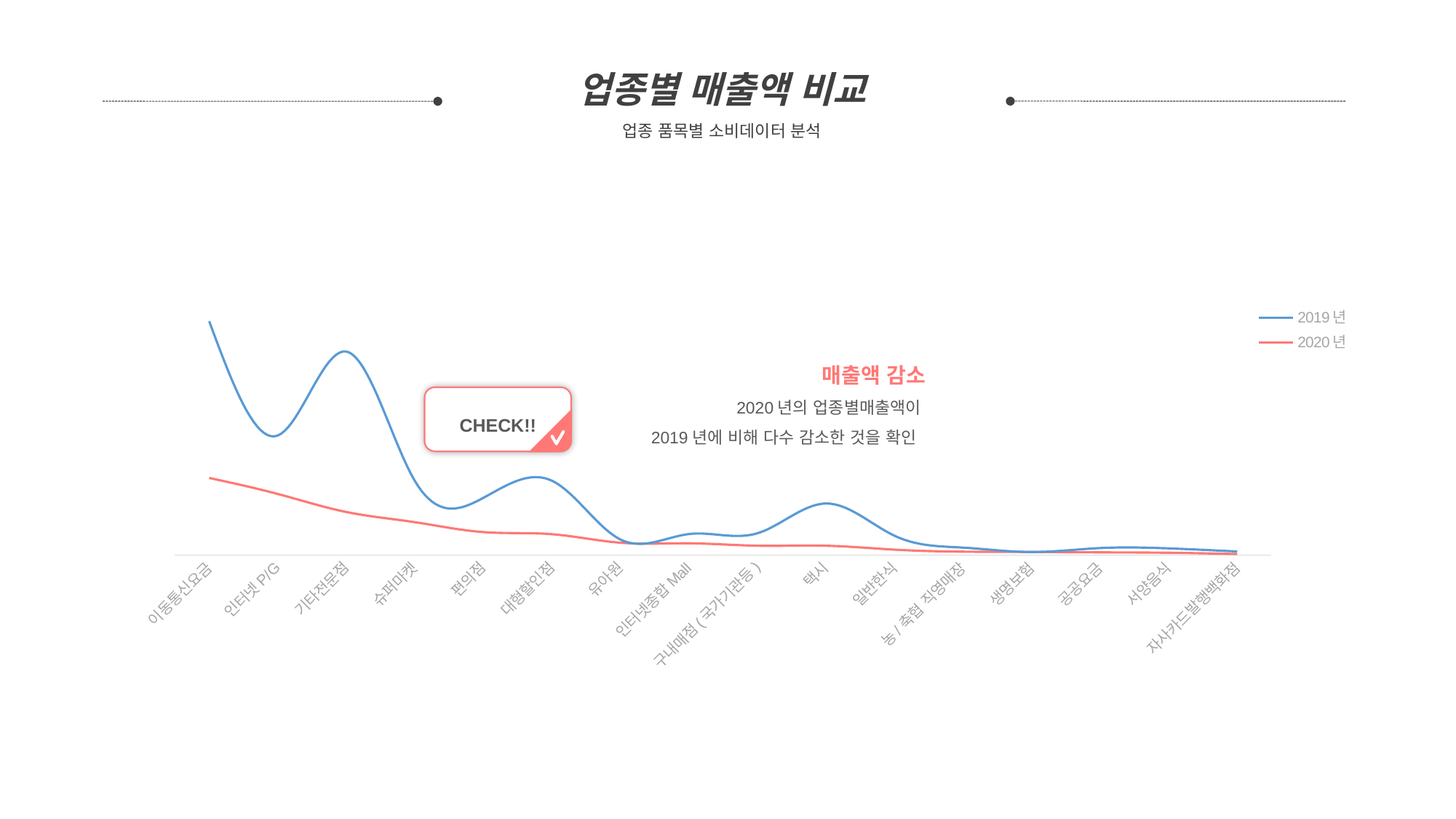

업종별 매출액 비교
업종 품목별 소비데이터 분석

### Chart

| Category | 2020년 | 2019년 |
|---|---|---|
| 이동통신요금 | 10623026317.0 | 21620355694.0 |
| 인터넷P/G | 8414454087.0 | 8058061389.0 |
| 기타전문점 | 5924742040.0 | 22139811274.0 |
| 슈퍼마켓 | 4518236951.0 | 5708606359.0 |
| 편의점 | 3149626511.0 | 4721524581.0 |
| 대형할인점 | 2856942979.0 | 7390222411.0 |
| 유아원 | 1681697779.0 | 446020073.0 |
| 인터넷종합Mall | 1601206937.0 | 1279717503.0 |
| 구내매점(국가기관등) | 1269000395.0 | 1719022146.0 |
| 택시 | 1267830023.0 | 5824717671.0 |
| 일반한식 | 727013213.0 | 1919489364.0 |
| 농/축협 직영매장 | 446605627.0 | 560762361.0 |
| 생명보험 | 404161931.0 | 805850.0 |
| 공공요금 | 351488203.0 | 595089736.0 |
| 서양음식 | 298010153.0 | 604085764.0 |
| 자사카드발행백화점 | 120239414.0 | 349605260.0 |
매출액 감소
2020년의 업종별매출액이
2019년에 비해 다수 감소한 것을 확인
CHECK!!